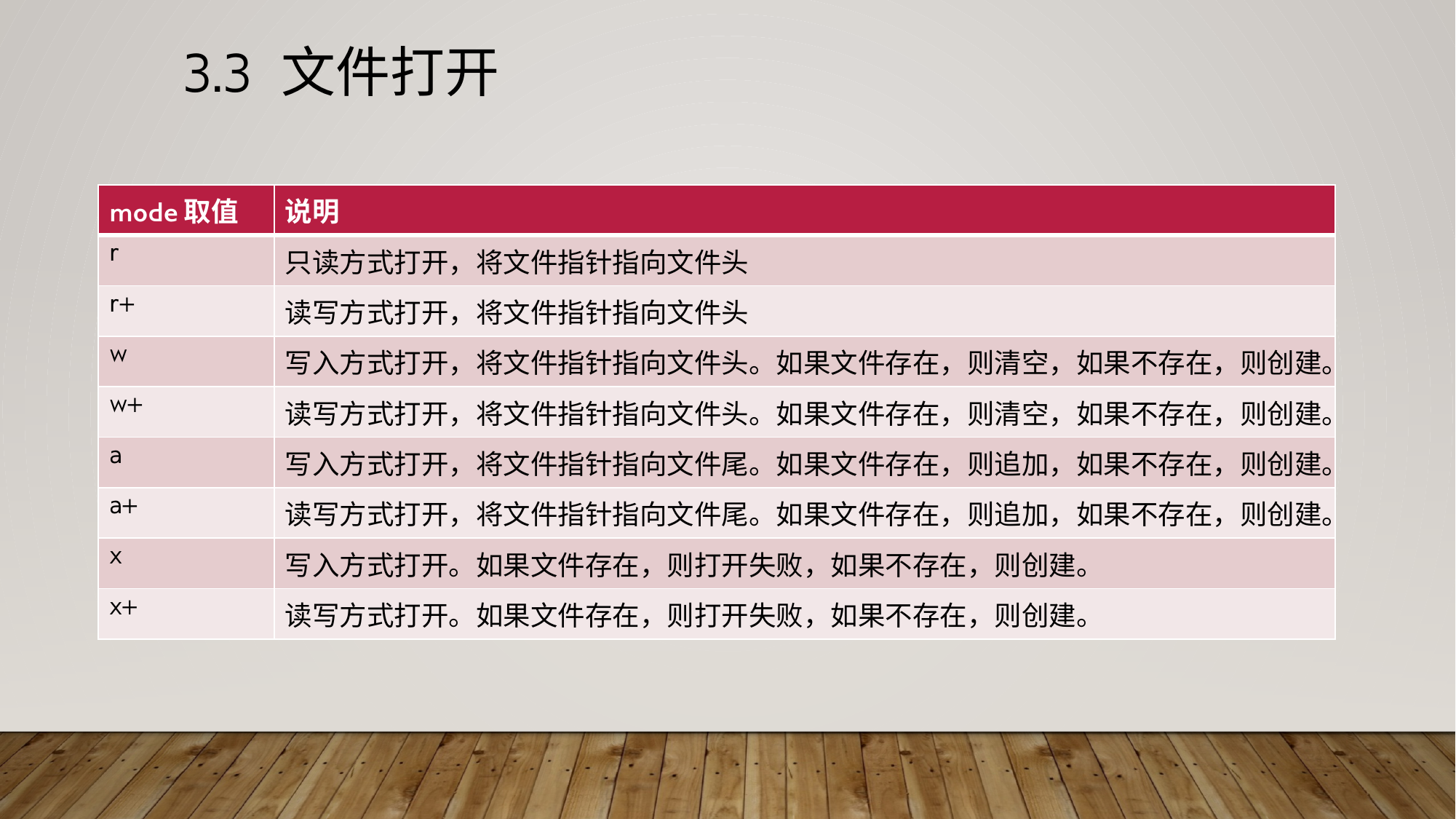

# 3.3 文件打开
| mode取值 | 说明 |
| --- | --- |
| r | 只读方式打开，将文件指针指向文件头 |
| r+ | 读写方式打开，将文件指针指向文件头 |
| w | 写入方式打开，将文件指针指向文件头。如果文件存在，则清空，如果不存在，则创建。 |
| w+ | 读写方式打开，将文件指针指向文件头。如果文件存在，则清空，如果不存在，则创建。 |
| a | 写入方式打开，将文件指针指向文件尾。如果文件存在，则追加，如果不存在，则创建。 |
| a+ | 读写方式打开，将文件指针指向文件尾。如果文件存在，则追加，如果不存在，则创建。 |
| x | 写入方式打开。如果文件存在，则打开失败，如果不存在，则创建。 |
| x+ | 读写方式打开。如果文件存在，则打开失败，如果不存在，则创建。 |